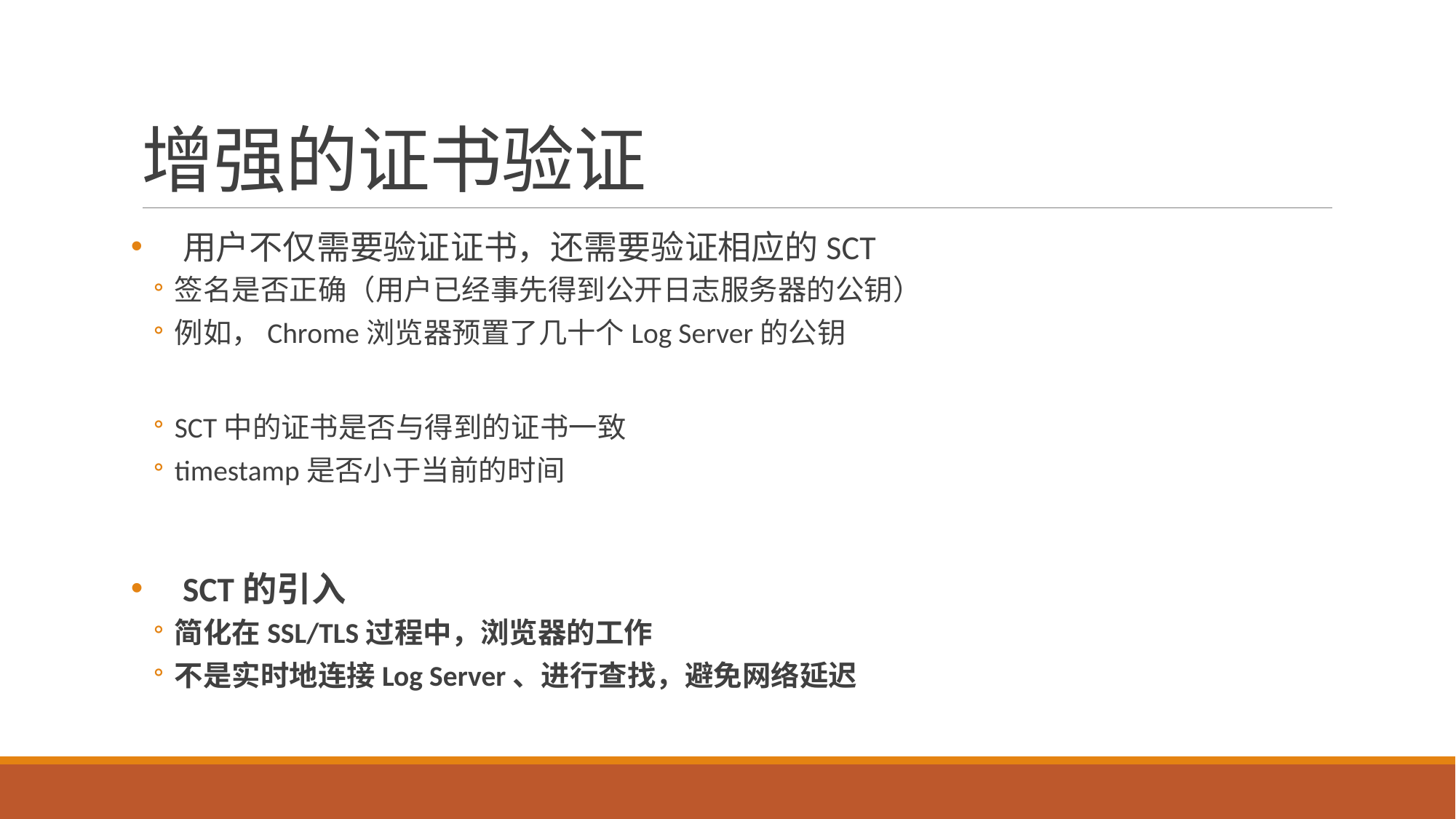

# 增强的证书验证
用户不仅需要验证证书，还需要验证相应的SCT
签名是否正确（用户已经事先得到公开日志服务器的公钥）
例如，Chrome浏览器预置了几十个Log Server的公钥

SCT中的证书是否与得到的证书一致
timestamp是否小于当前的时间

SCT的引入
简化在SSL/TLS过程中，浏览器的工作
不是实时地连接Log Server、进行查找，避免网络延迟
23